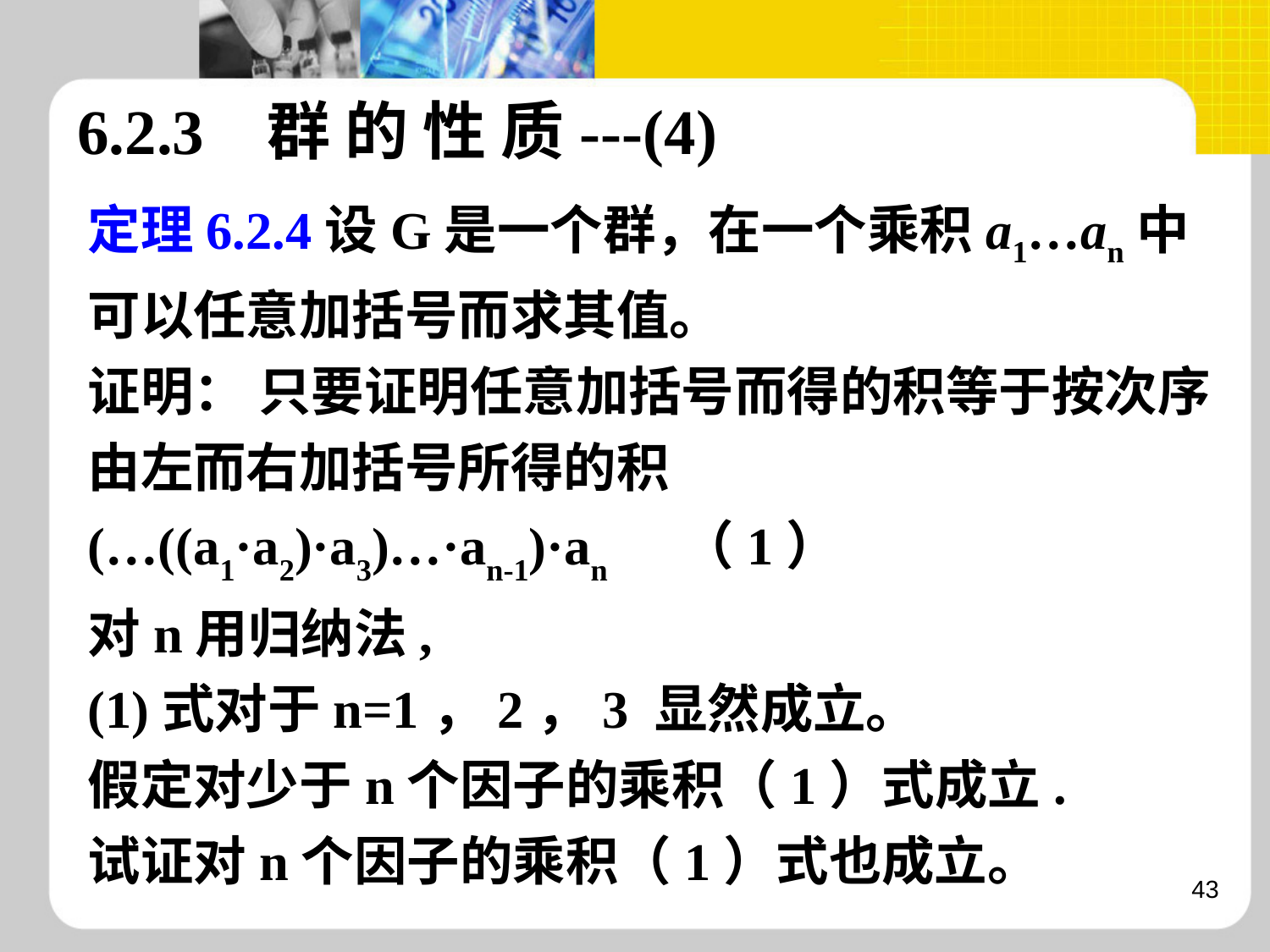

6.2.3   群 的 性 质---(4)
定理6.2.4设G是一个群，在一个乘积a1…an中可以任意加括号而求其值。
证明： 只要证明任意加括号而得的积等于按次序由左而右加括号所得的积
(…((a1·a2)·a3)…·an-1)·an     （1）
对n用归纳法,
(1)式对于n=1，2，3 显然成立。
假定对少于n个因子的乘积（1）式成立.
试证对n个因子的乘积（1）式也成立。
43